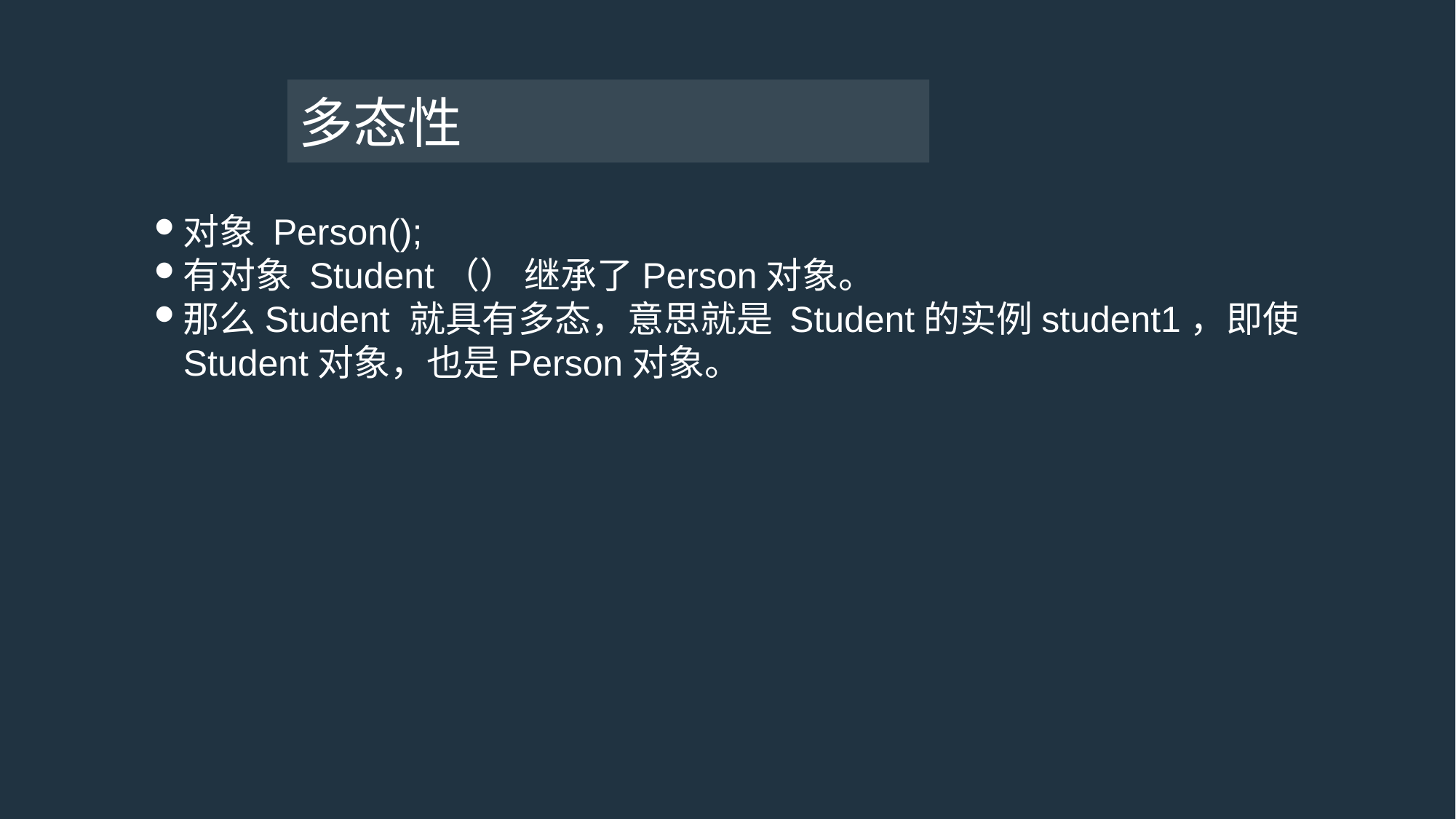

# 多态性
对象 Person();
有对象 Student（） 继承了Person对象。
那么Student 就具有多态，意思就是 Student的实例student1，即使Student对象，也是Person对象。